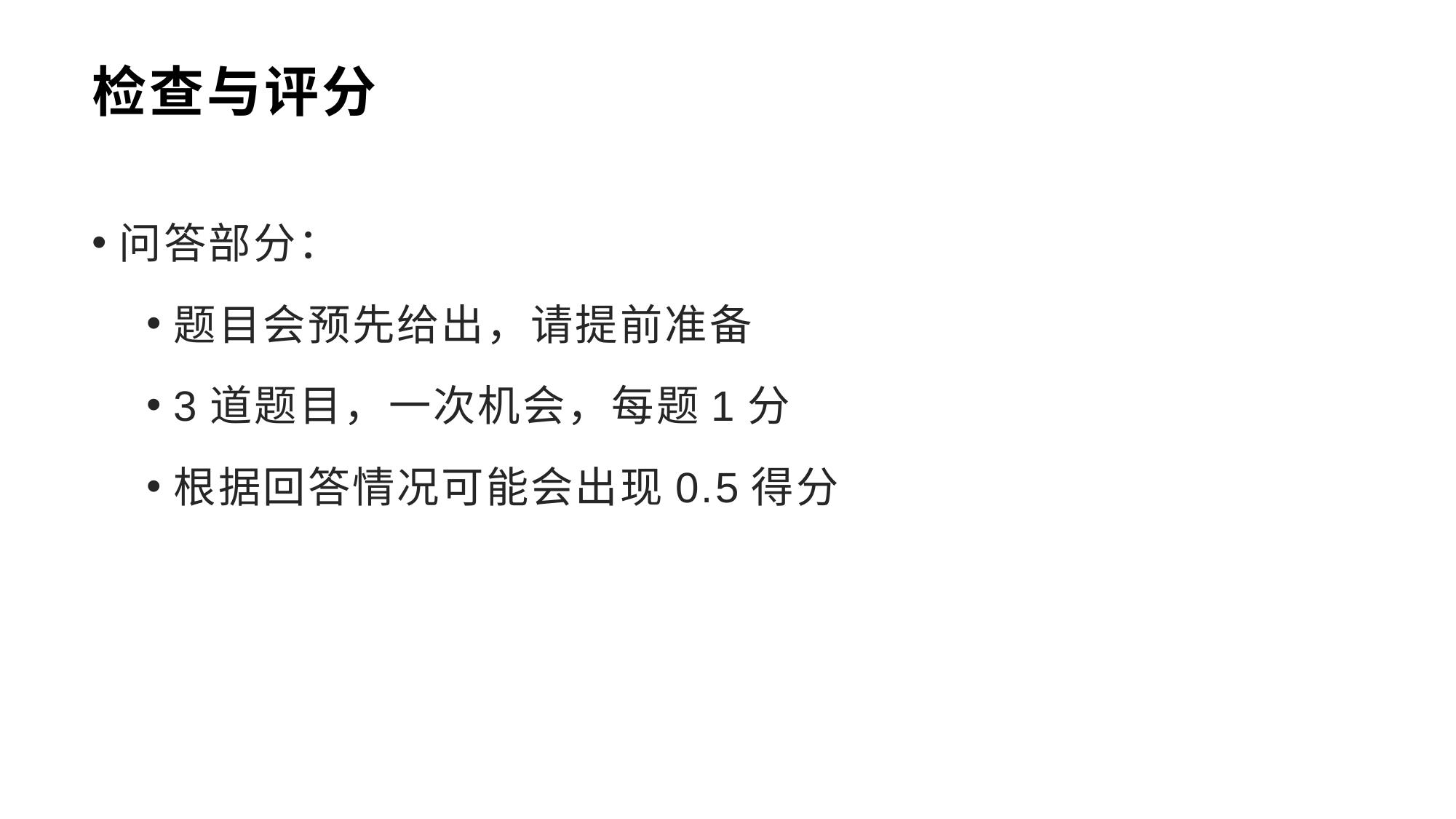

# 检查与评分
问答部分：
题目会预先给出，请提前准备
3道题目，一次机会，每题1分
根据回答情况可能会出现0.5得分